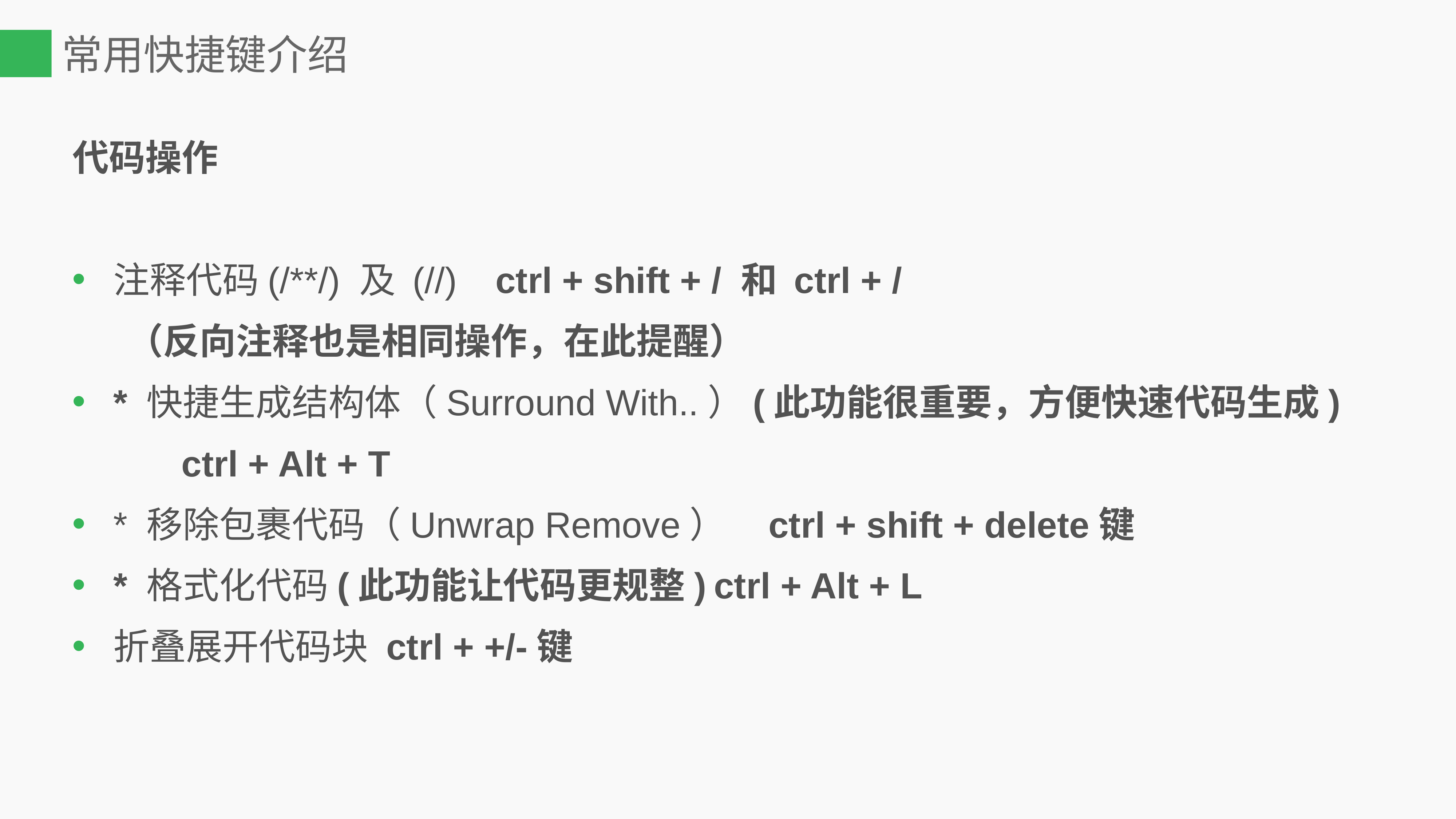

# 常用快捷键介绍
代码操作

注释代码(/**/) 及 (//)	ctrl + shift + / 和 ctrl + /
	（反向注释也是相同操作，在此提醒）
* 快捷生成结构体（Surround With..）(此功能很重要，方便快速代码生成)
		ctrl + Alt + T
* 移除包裹代码（Unwrap Remove）	ctrl + shift + delete键
* 格式化代码(此功能让代码更规整)	ctrl + Alt + L
折叠展开代码块	ctrl + +/-键